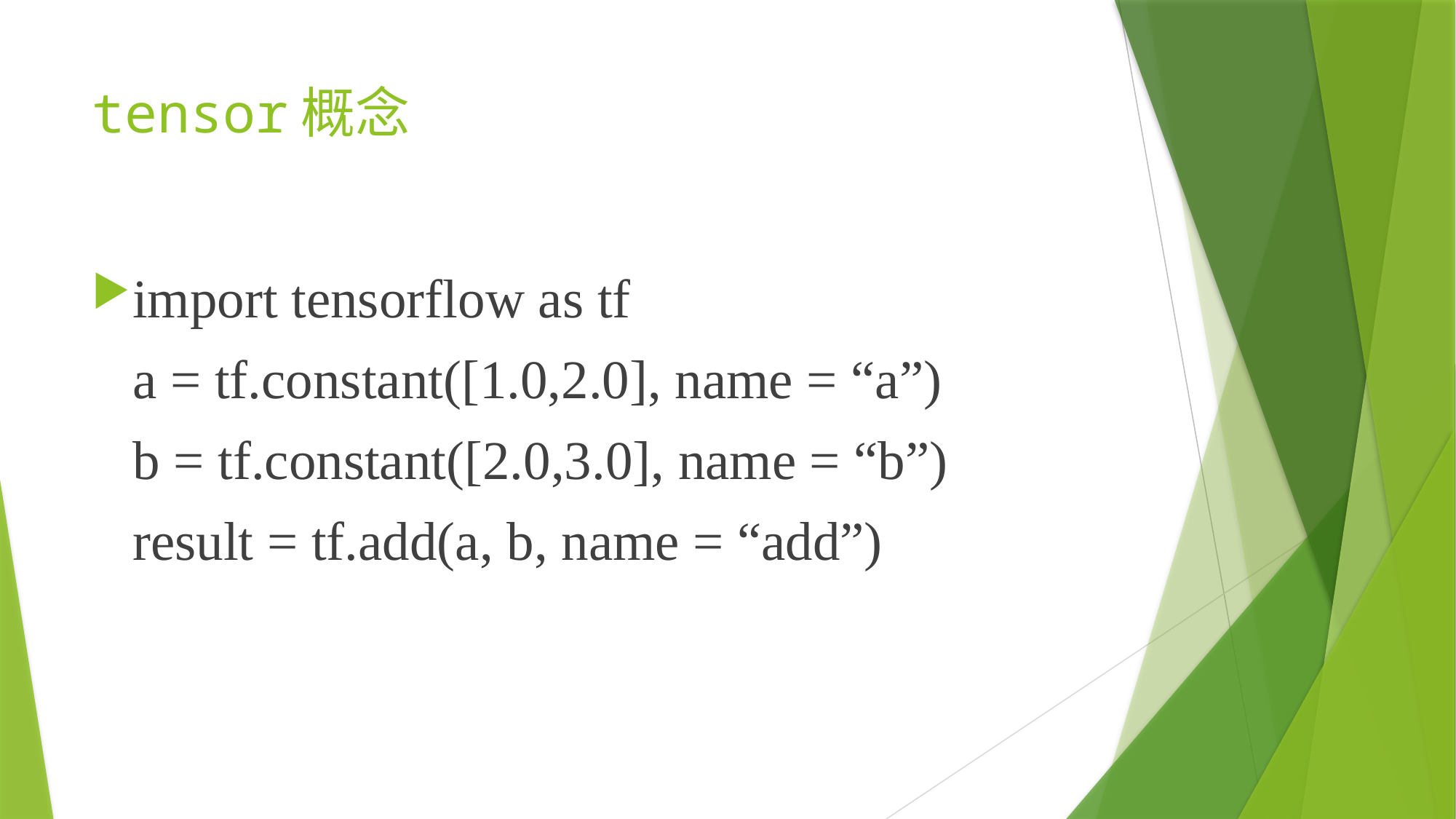

# tensor概念
import tensorflow as tf
   a = tf.constant([1.0,2.0], name = “a”)
   b = tf.constant([2.0,3.0], name = “b”)
   result = tf.add(a, b, name = “add”)